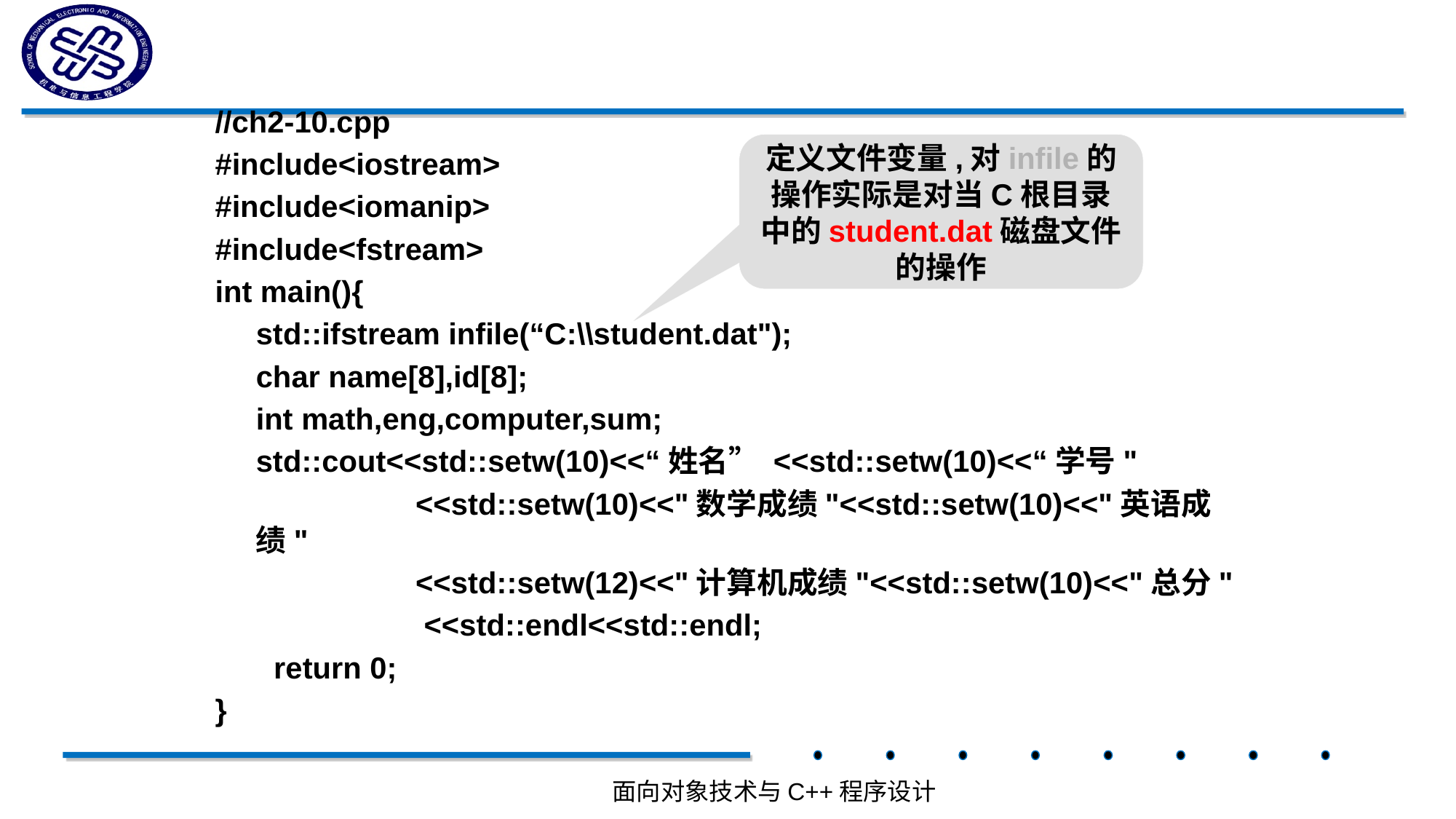

//ch2-10.cpp
#include<iostream>
#include<iomanip>
#include<fstream>
int main(){
	std::ifstream infile(“C:\\student.dat");
	char name[8],id[8];
	int math,eng,computer,sum;
	std::cout<<std::setw(10)<<“姓名” <<std::setw(10)<<“学号"
		      <<std::setw(10)<<"数学成绩"<<std::setw(10)<<"英语成绩"
		      <<std::setw(12)<<"计算机成绩"<<std::setw(10)<<"总分"
		       <<std::endl<<std::endl;
       return 0;
}
定义文件变量,对infile的操作实际是对当C根目录中的student.dat磁盘文件的操作

面向对象技术与C++程序设计
18